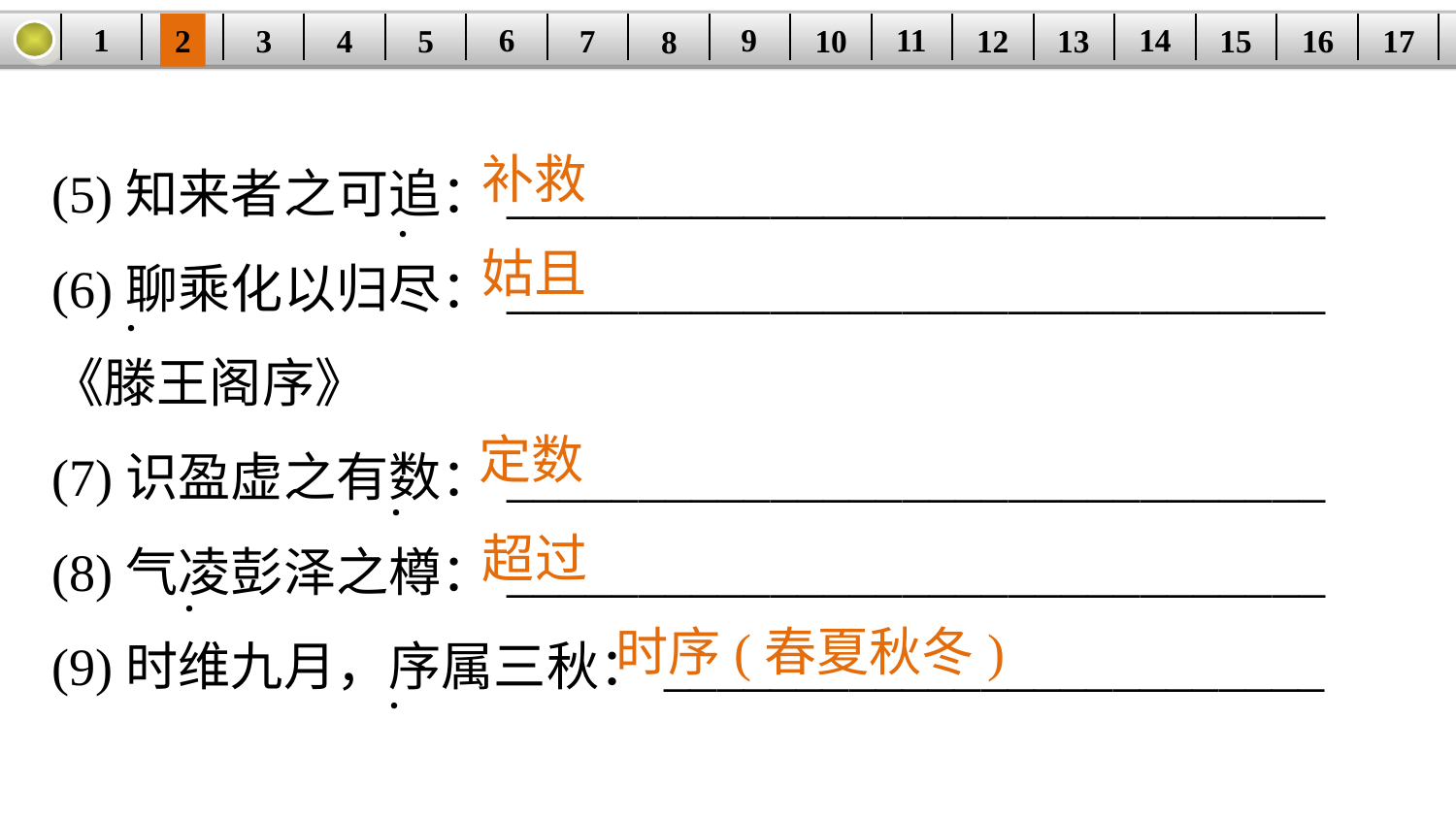

14
1
11
9
6
3
15
12
5
2
16
13
10
|  |  |  |  |  |  |  |  |  |  |  |  |  |  |  |  |  |
| --- | --- | --- | --- | --- | --- | --- | --- | --- | --- | --- | --- | --- | --- | --- | --- | --- |
7
4
17
8

(5)知来者之可追：_______________________________
(6)聊乘化以归尽：_______________________________
《滕王阁序》
(7)识盈虚之有数：_______________________________
(8)气凌彭泽之樽：_______________________________
(9)时维九月，序属三秋：_________________________
补救
·
姑且
·
定数
·
超过
·
时序(春夏秋冬)
·